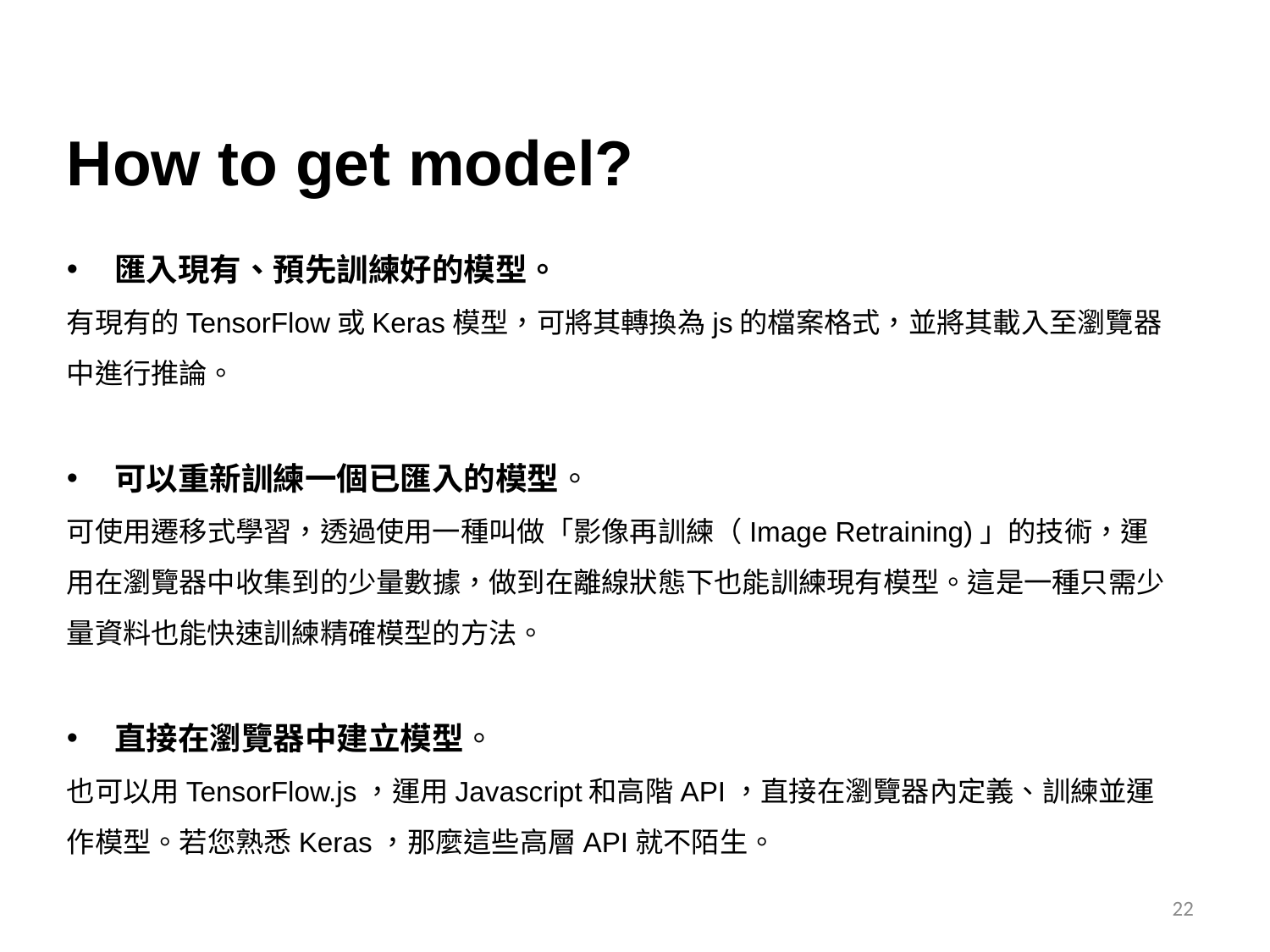

How to get model?
匯入現有、預先訓練好的模型。
有現有的TensorFlow或Keras模型，可將其轉換為js的檔案格式，並將其載入至瀏覽器中進行推論。

可以重新訓練一個已匯入的模型。
可使用遷移式學習，透過使用一種叫做「影像再訓練（Image Retraining)」的技術，運用在瀏覽器中收集到的少量數據，做到在離線狀態下也能訓練現有模型。這是一種只需少量資料也能快速訓練精確模型的方法。

直接在瀏覽器中建立模型。
也可以用TensorFlow.js，運用Javascript和高階API，直接在瀏覽器內定義、訓練並運作模型。若您熟悉Keras，那麼這些高層API就不陌生。
22